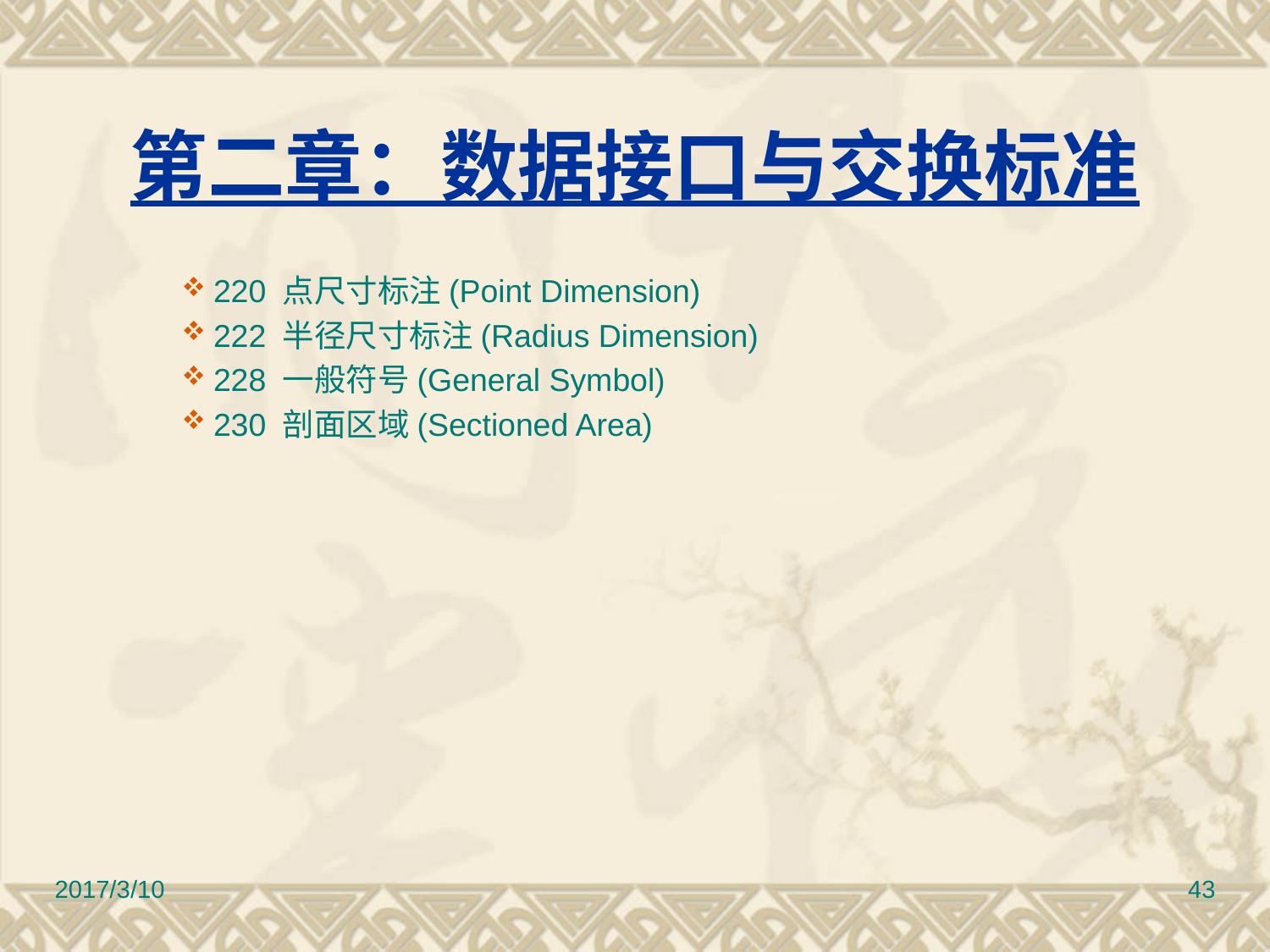

# 第二章：数据接口与交换标准
220 点尺寸标注(Point Dimension)
222 半径尺寸标注(Radius Dimension)
228 一般符号(General Symbol)
230 剖面区域(Sectioned Area)
2017/3/10
43